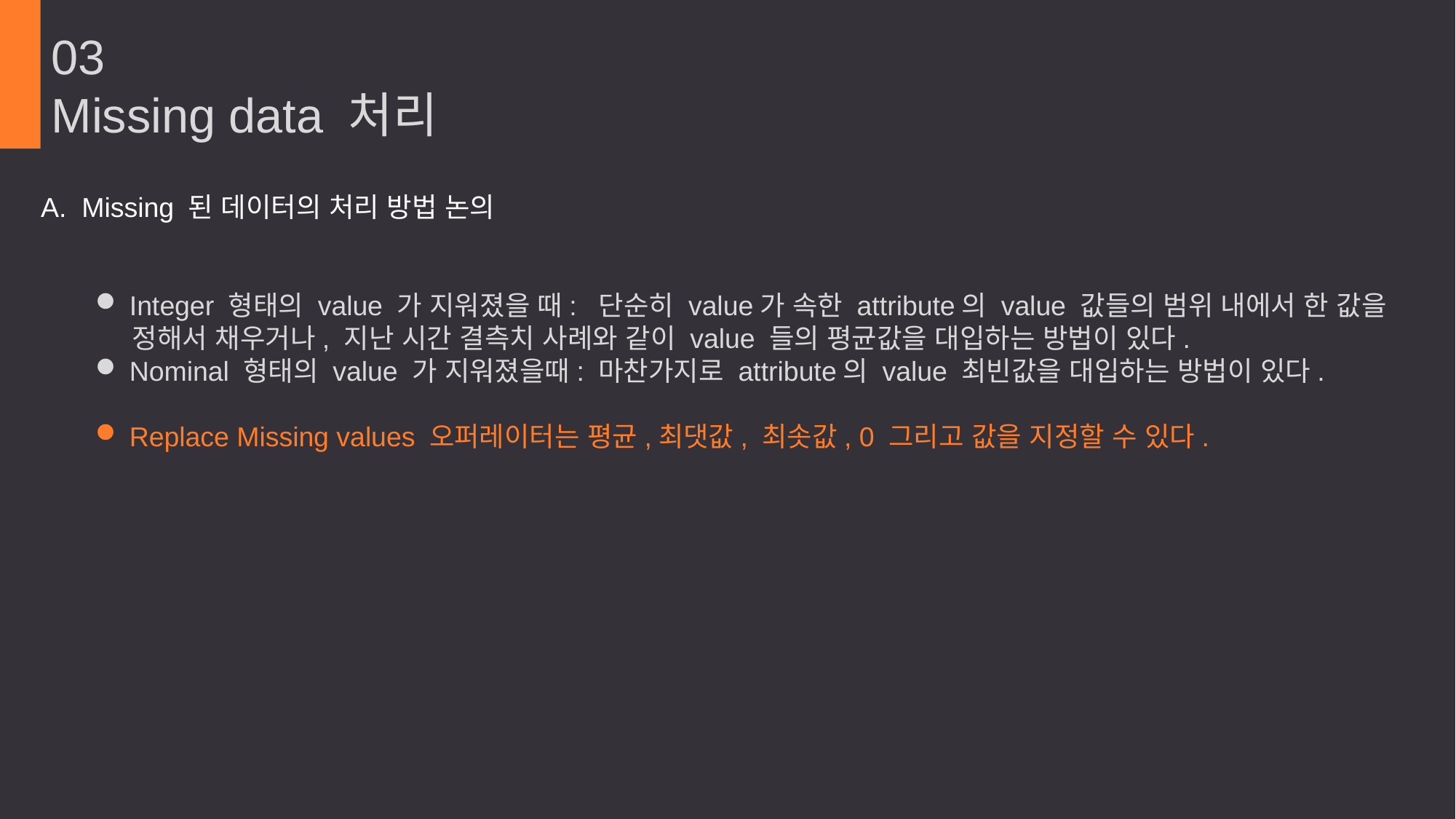

03
Missing data 처리
A.  Missing 된 데이터의 처리 방법 논의

Integer 형태의 value 가 지워졌을 때:  단순히 value가 속한 attribute의 value 값들의 범위 내에서 한 값을
    정해서 채우거나, 지난 시간 결측치 사례와 같이 value 들의 평균값을 대입하는 방법이 있다.
Nominal 형태의 value 가 지워졌을때: 마찬가지로 attribute의 value 최빈값을 대입하는 방법이 있다.

Replace Missing values 오퍼레이터는 평균,최댓값, 최솟값, 0 그리고 값을 지정할 수 있다.